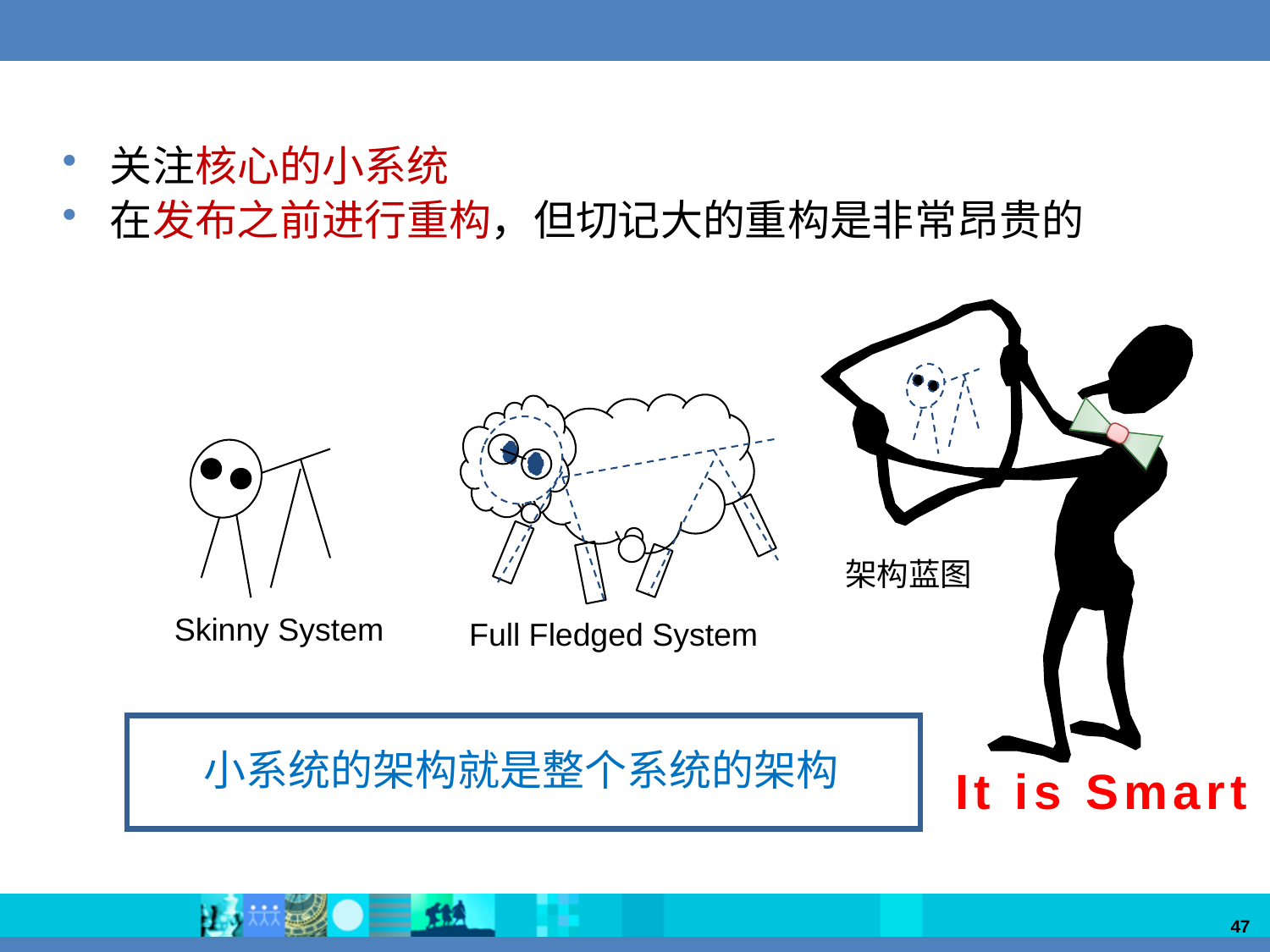

关注核心的小系统
在发布之前进行重构，但切记大的重构是非常昂贵的

架构蓝图

Full Fledged System

Skinny System
小系统的架构就是整个系统的架构
It is Smart
47